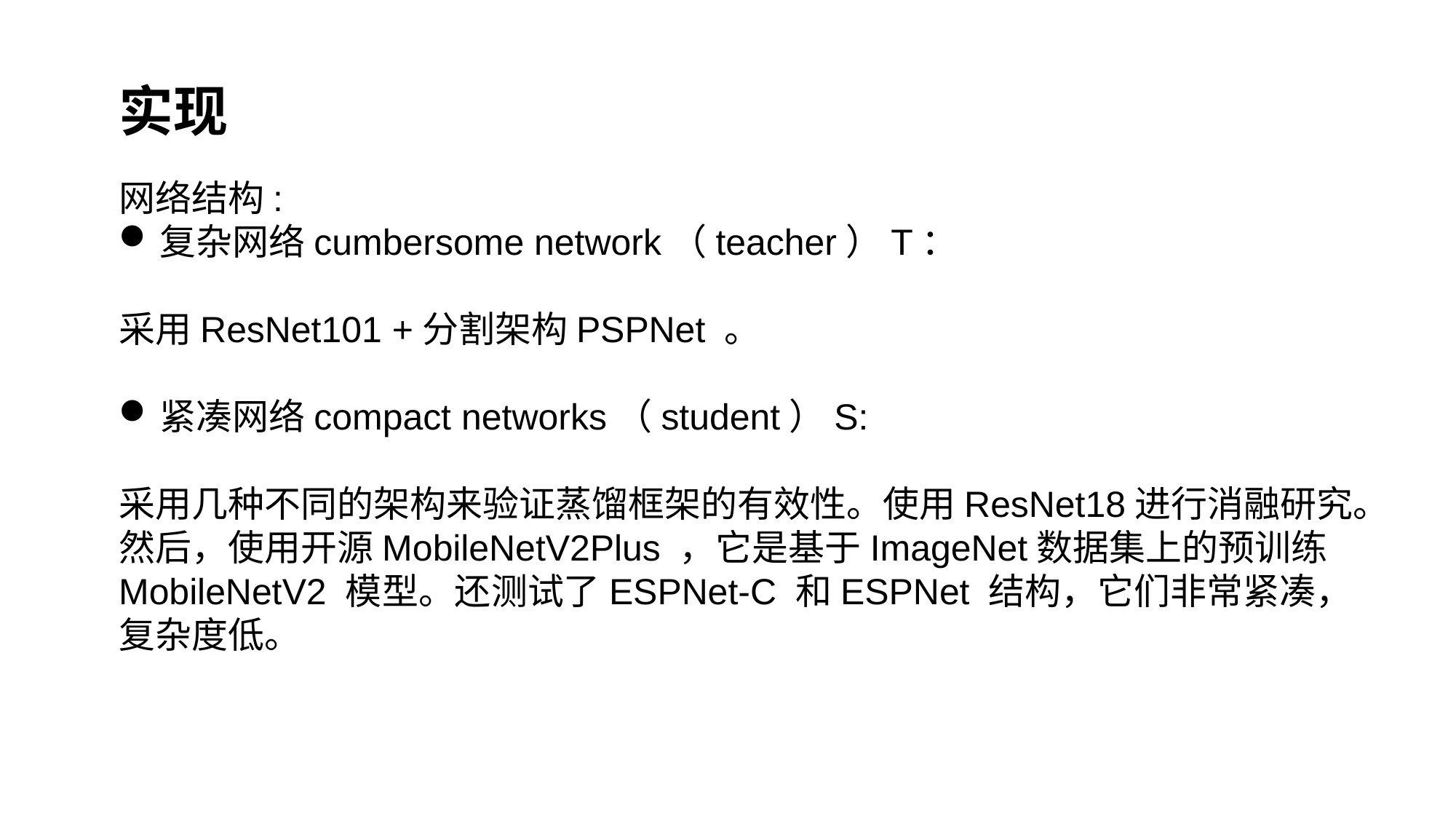

实现

网络结构:
复杂网络cumbersome network（teacher）T：

采用ResNet101 +分割架构PSPNet 。

紧凑网络compact networks（student）S:

采用几种不同的架构来验证蒸馏框架的有效性。使用ResNet18进行消融研究。然后，使用开源MobileNetV2Plus ，它是基于ImageNet数据集上的预训练MobileNetV2 模型。还测试了ESPNet-C 和ESPNet 结构，它们非常紧凑，复杂度低。